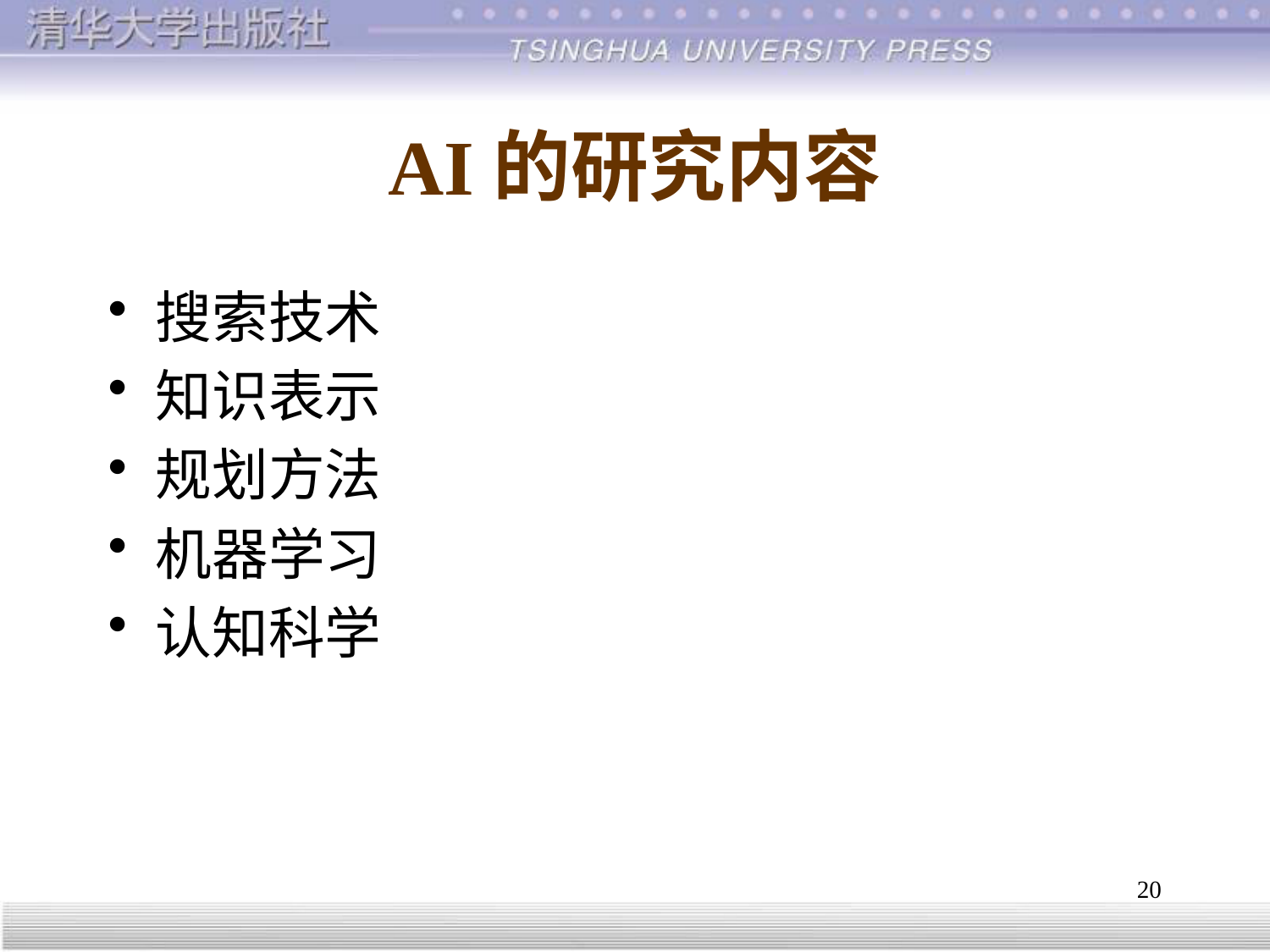

# AI的研究内容
搜索技术
知识表示
规划方法
机器学习
认知科学

20